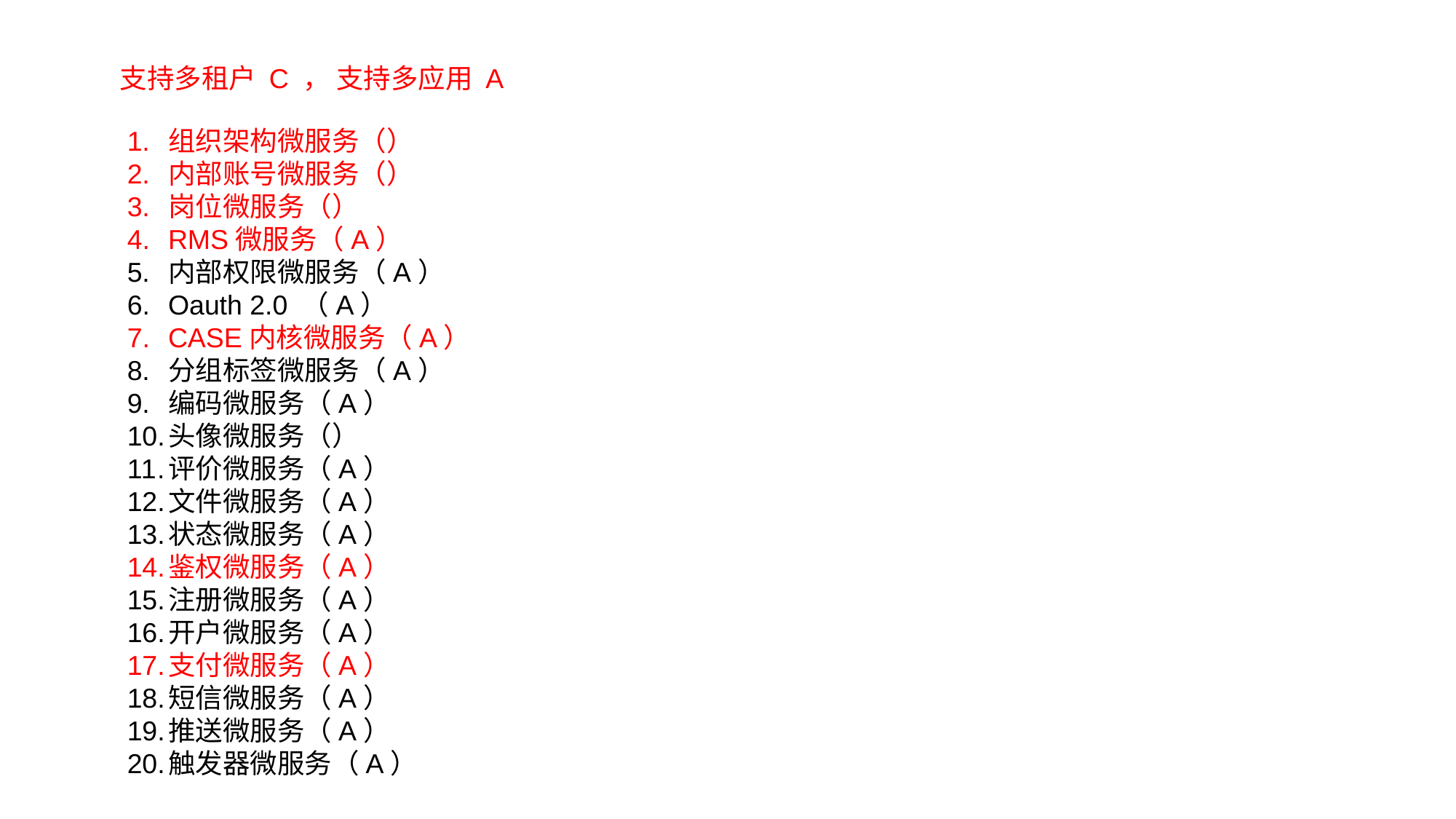

支持多租户 C ， 支持多应用 A
组织架构微服务（）
内部账号微服务（）
岗位微服务（）
RMS微服务（A）
内部权限微服务（A）
Oauth 2.0 （A）
CASE内核微服务（A）
分组标签微服务（A）
编码微服务（A）
头像微服务（）
评价微服务（A）
文件微服务（A）
状态微服务（A）
鉴权微服务（A）
注册微服务（A）
开户微服务（A）
支付微服务（A）
短信微服务（A）
推送微服务（A）
触发器微服务（A）